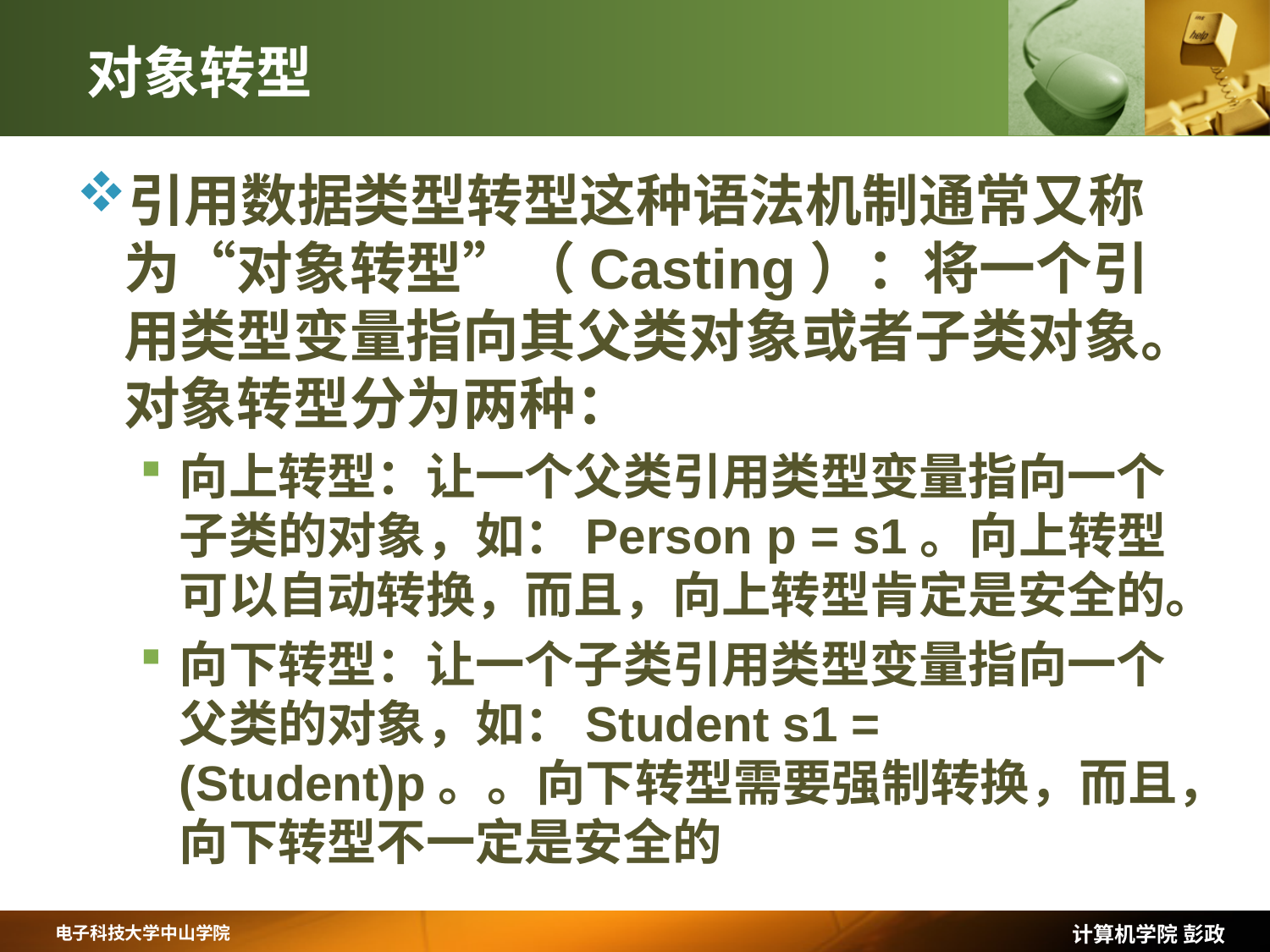

# 对象转型
引用数据类型转型这种语法机制通常又称为“对象转型”（Casting）：将一个引用类型变量指向其父类对象或者子类对象。对象转型分为两种：
向上转型：让一个父类引用类型变量指向一个子类的对象，如：Person p = s1。向上转型可以自动转换，而且，向上转型肯定是安全的。
向下转型：让一个子类引用类型变量指向一个父类的对象，如：Student s1 = (Student)p。。向下转型需要强制转换，而且，向下转型不一定是安全的
计算机学院 彭政
电子科技大学中山学院